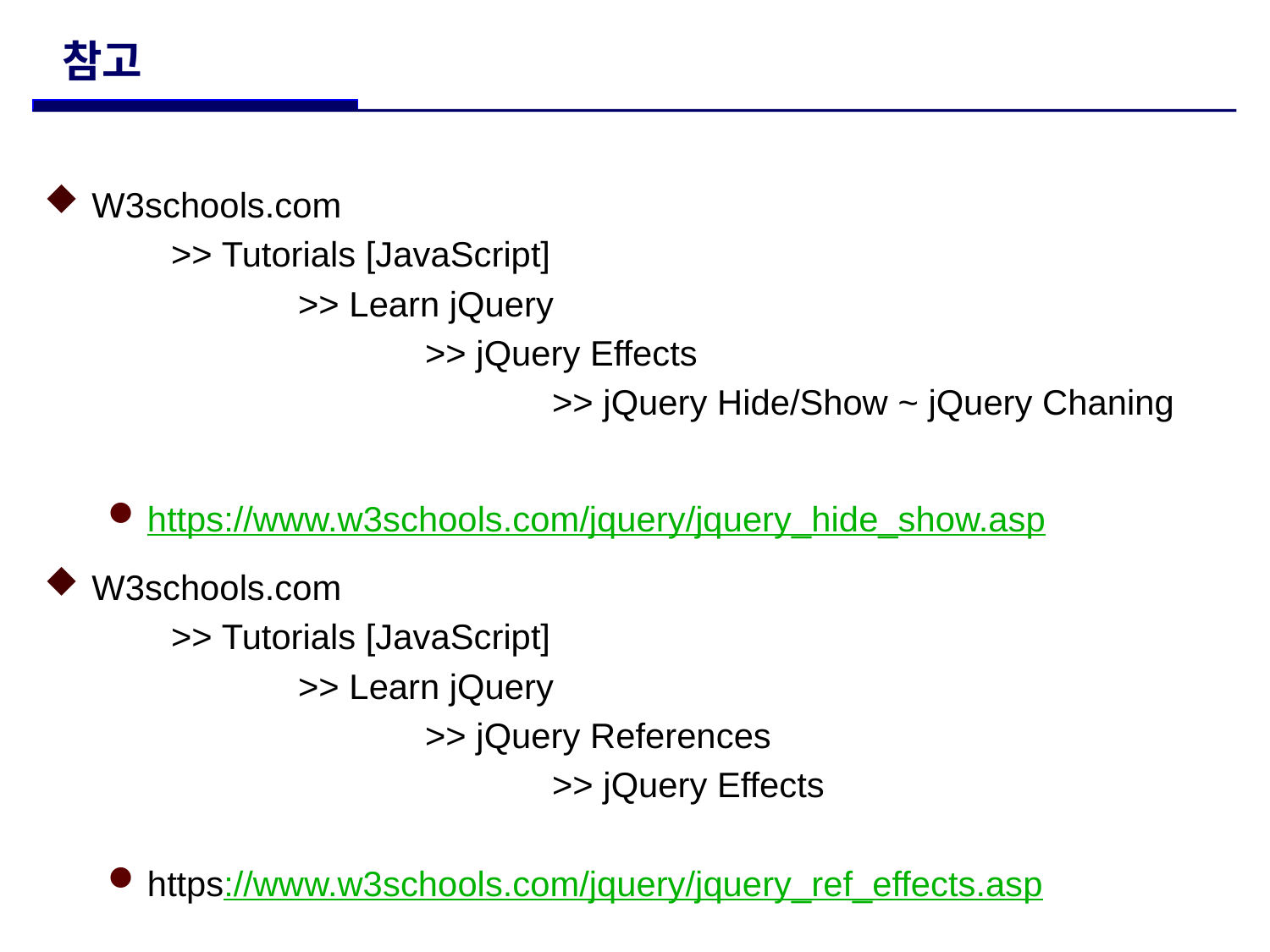

# 참고
W3schools.com
	>> Tutorials [JavaScript]
		>> Learn jQuery
			>> jQuery Effects
				>> jQuery Hide/Show ~ jQuery Chaning

https://www.w3schools.com/jquery/jquery_hide_show.asp

W3schools.com
	>> Tutorials [JavaScript]
		>> Learn jQuery
			>> jQuery References
				>> jQuery Effects

https://www.w3schools.com/jquery/jquery_ref_effects.asp